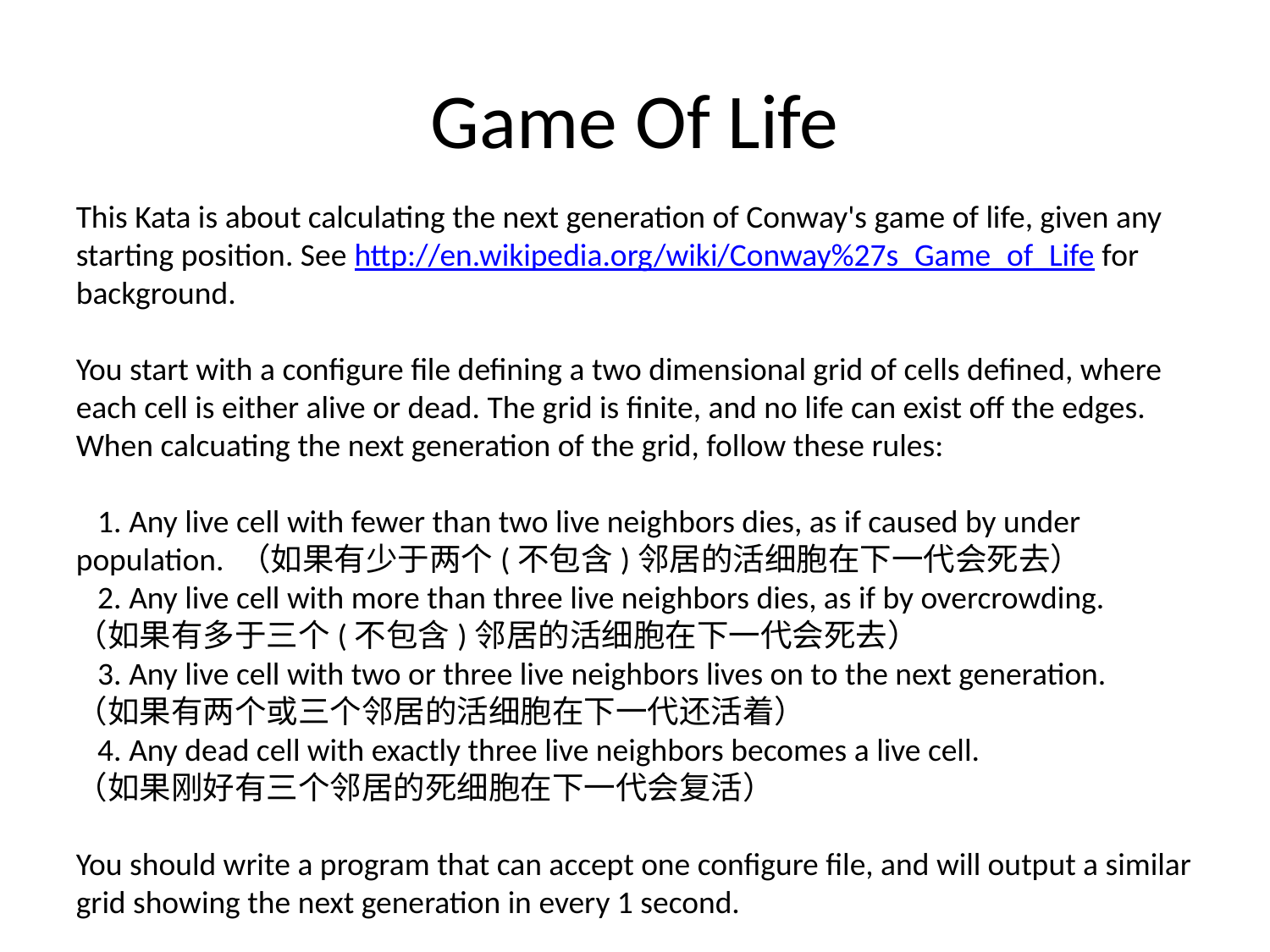

# Game Of Life
This Kata is about calculating the next generation of Conway's game of life, given any starting position. See http://en.wikipedia.org/wiki/Conway%27s_Game_of_Life for background.

You start with a configure file defining a two dimensional grid of cells defined, where each cell is either alive or dead. The grid is finite, and no life can exist off the edges. When calcuating the next generation of the grid, follow these rules:

   1. Any live cell with fewer than two live neighbors dies, as if caused by under population. （如果有少于两个(不包含)邻居的活细胞在下一代会死去）
   2. Any live cell with more than three live neighbors dies, as if by overcrowding.
（如果有多于三个(不包含)邻居的活细胞在下一代会死去）
   3. Any live cell with two or three live neighbors lives on to the next generation.
（如果有两个或三个邻居的活细胞在下一代还活着）
   4. Any dead cell with exactly three live neighbors becomes a live cell.
（如果刚好有三个邻居的死细胞在下一代会复活）

You should write a program that can accept one configure file, and will output a similar grid showing the next generation in every 1 second.